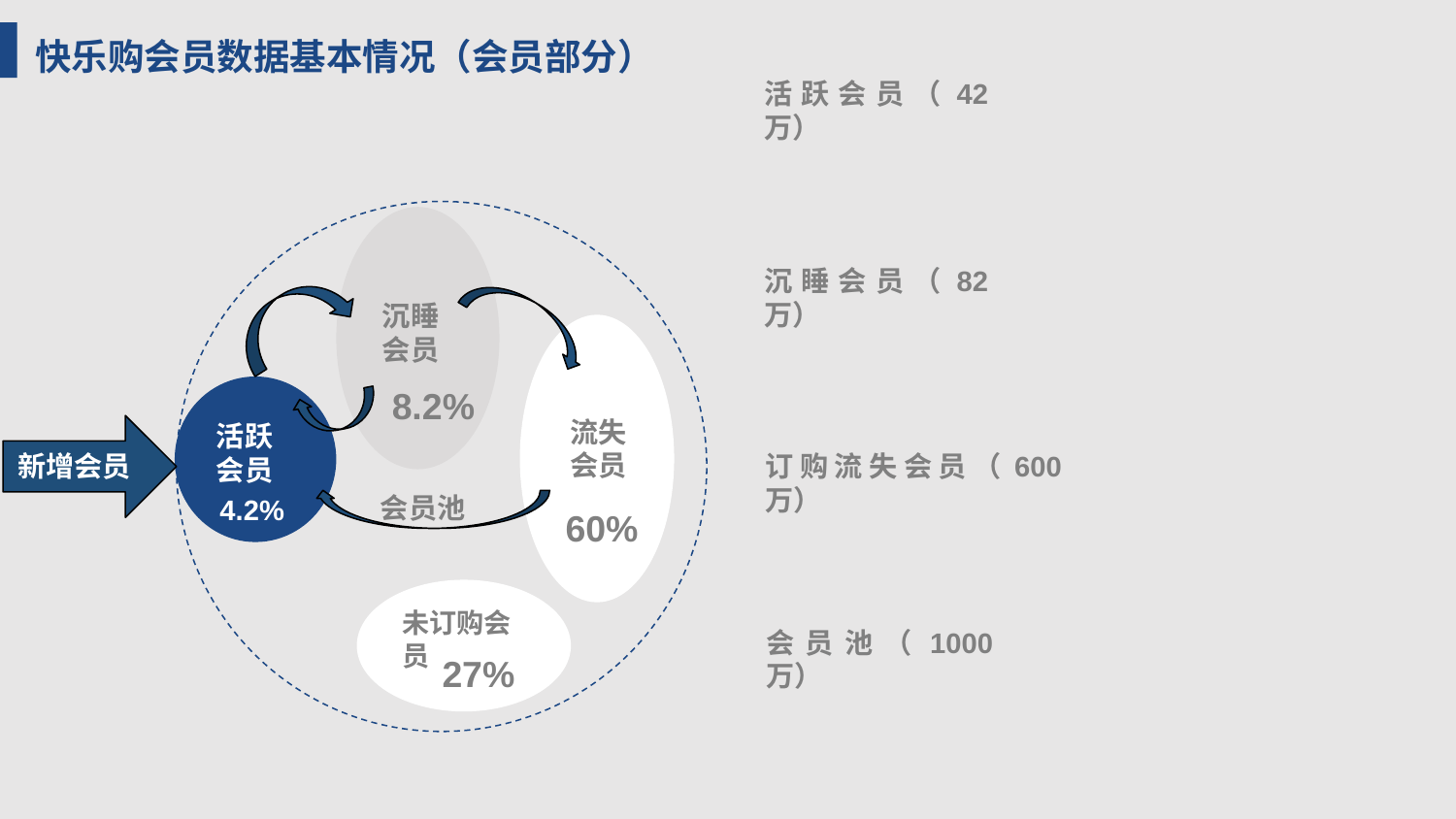

快乐购会员数据基本情况（会员部分）
活跃会员（42万）

沉睡会员（82万）
沉睡会员

8.2%

流失会员
活跃会员
新增会员
订购流失会员（600万）
会员池
4.2%

60%
未订购会员
会员池（1000万）
27%